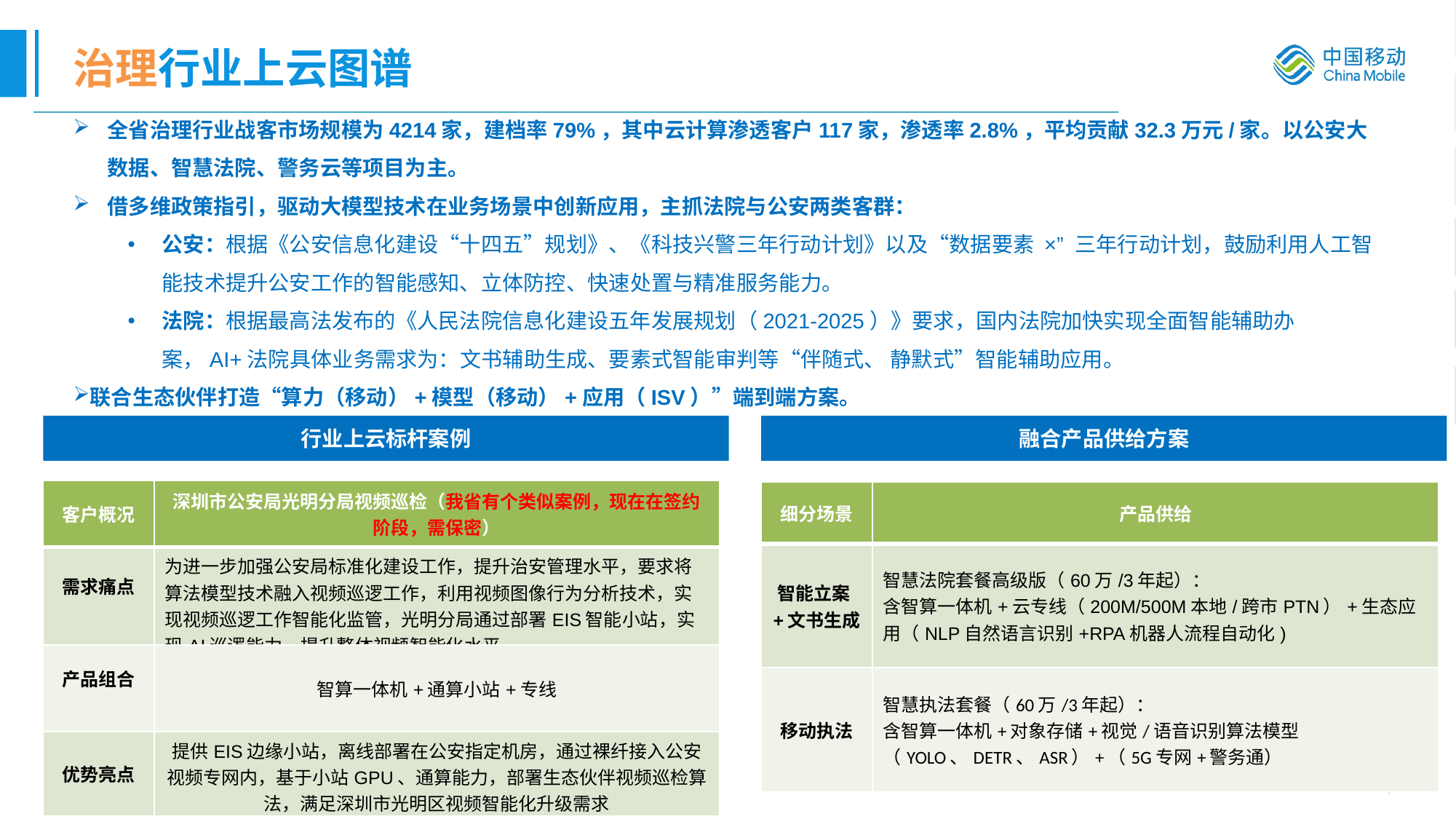

# 治理行业上云图谱
全省治理行业战客市场规模为4214家，建档率79%，其中云计算渗透客户117家，渗透率2.8%，平均贡献32.3万元/家。以公安大数据、智慧法院、警务云等项目为主。
借多维政策指引，驱动大模型技术在业务场景中创新应用，主抓法院与公安两类客群：
公安：根据《公安信息化建设“十四五”规划》、《科技兴警三年行动计划》以及“数据要素 ×” 三年行动计划，鼓励利用人工智能技术提升公安工作的智能感知、立体防控、快速处置与精准服务能力。
法院：根据最高法发布的《人民法院信息化建设五年发展规划（2021-2025）》要求，国内法院加快实现全面智能辅助办案，AI+法院具体业务需求为：文书辅助生成、要素式智能审判等“伴随式、 静默式”智能辅助应用。
联合生态伙伴打造“算力（移动）+模型（移动）+应用（ISV）”端到端方案。

行业上云标杆案例
融合产品供给方案
| 客户概况 | 深圳市公安局光明分局视频巡检（我省有个类似案例，现在在签约阶段，需保密） |
| --- | --- |
| 需求痛点 | 为进一步加强公安局标准化建设工作，提升治安管理水平，要求将算法模型技术融入视频巡逻工作，利用视频图像行为分析技术，实现视频巡逻工作智能化监管，光明分局通过部署EIS智能小站，实现AI巡逻能力，提升整体视频智能化水平 |
| 产品组合 | 智算一体机+通算小站+专线 |
| 优势亮点 | 提供EIS边缘小站，离线部署在公安指定机房，通过裸纤接入公安视频专网内，基于小站GPU、通算能力，部署生态伙伴视频巡检算法，满足深圳市光明区视频智能化升级需求 |
| 细分场景 | 产品供给 |
| --- | --- |
| 智能立案+文书生成 | 智慧法院套餐高级版（60万/3年起）： 含智算一体机+云专线（200M/500M本地/跨市PTN）+生态应用（NLP自然语言识别+RPA机器人流程自动化) |
| 移动执法 | 智慧执法套餐（60万/3年起）： 含智算一体机+对象存储+视觉/语音识别算法模型（YOLO、DETR、ASR）+（5G专网+警务通） |